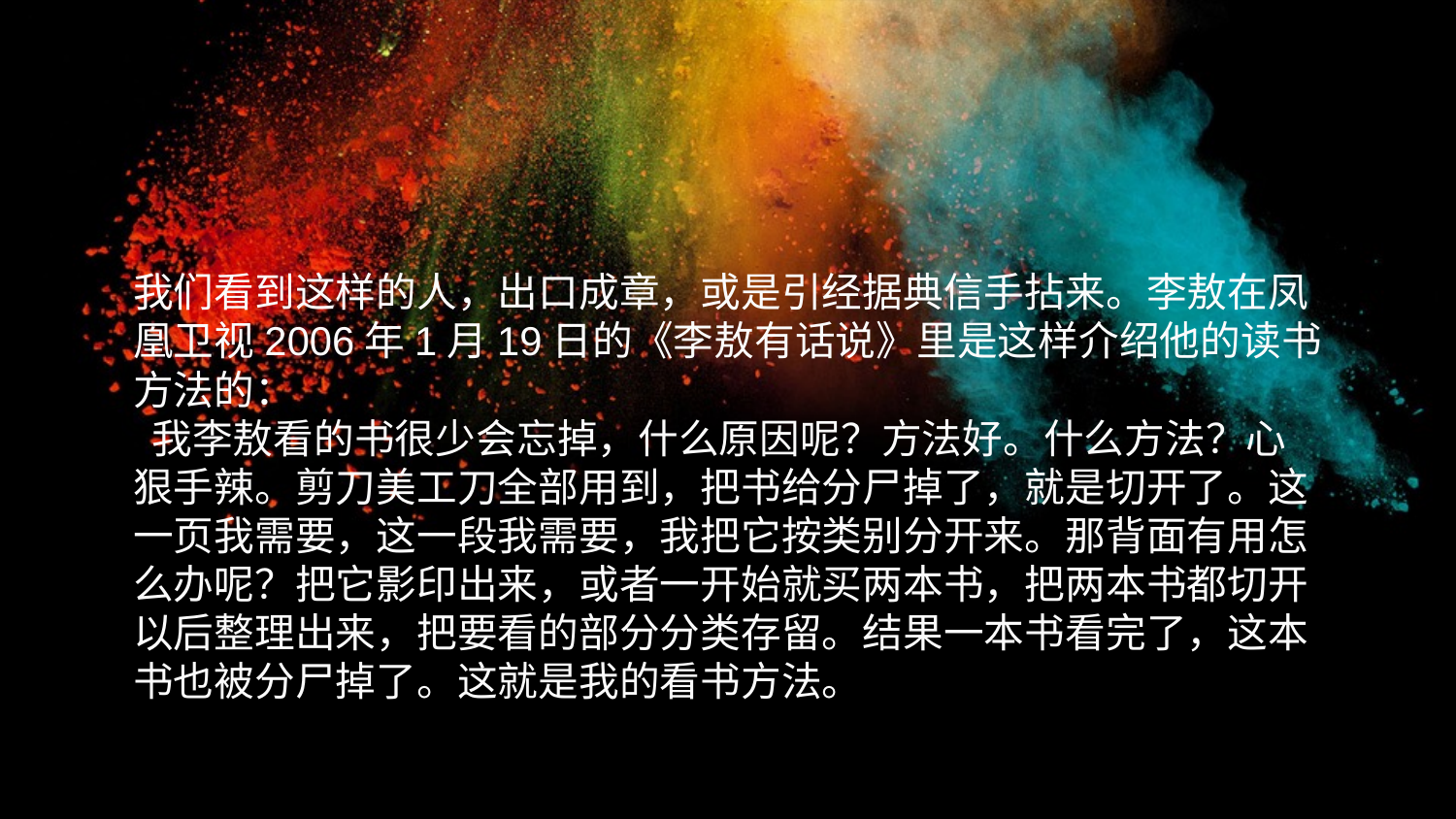

我们看到这样的人，出口成章，或是引经据典信手拈来。李敖在凤凰卫视2006年1月19日的《李敖有话说》里是这样介绍他的读书方法的：
 我李敖看的书很少会忘掉，什么原因呢？方法好。什么方法？心狠手辣。剪刀美工刀全部用到，把书给分尸掉了，就是切开了。这一页我需要，这一段我需要，我把它按类别分开来。那背面有用怎么办呢？把它影印出来，或者一开始就买两本书，把两本书都切开以后整理出来，把要看的部分分类存留。结果一本书看完了，这本书也被分尸掉了。这就是我的看书方法。